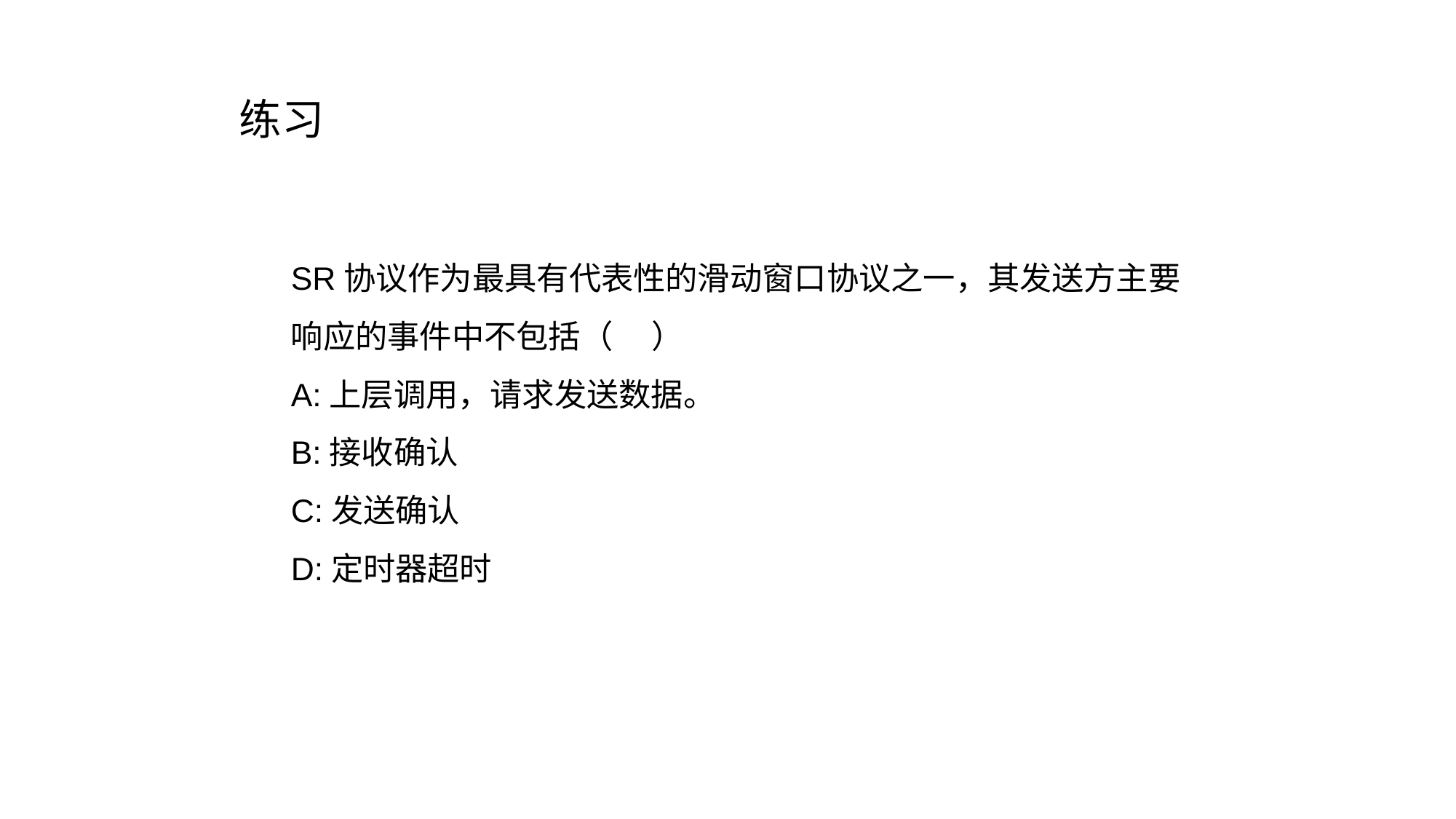

练习
SR协议作为最具有代表性的滑动窗口协议之一，其发送方主要响应的事件中不包括（C）
A:上层调用，请求发送数据。
B:接收确认
C:发送确认
D:定时器超时